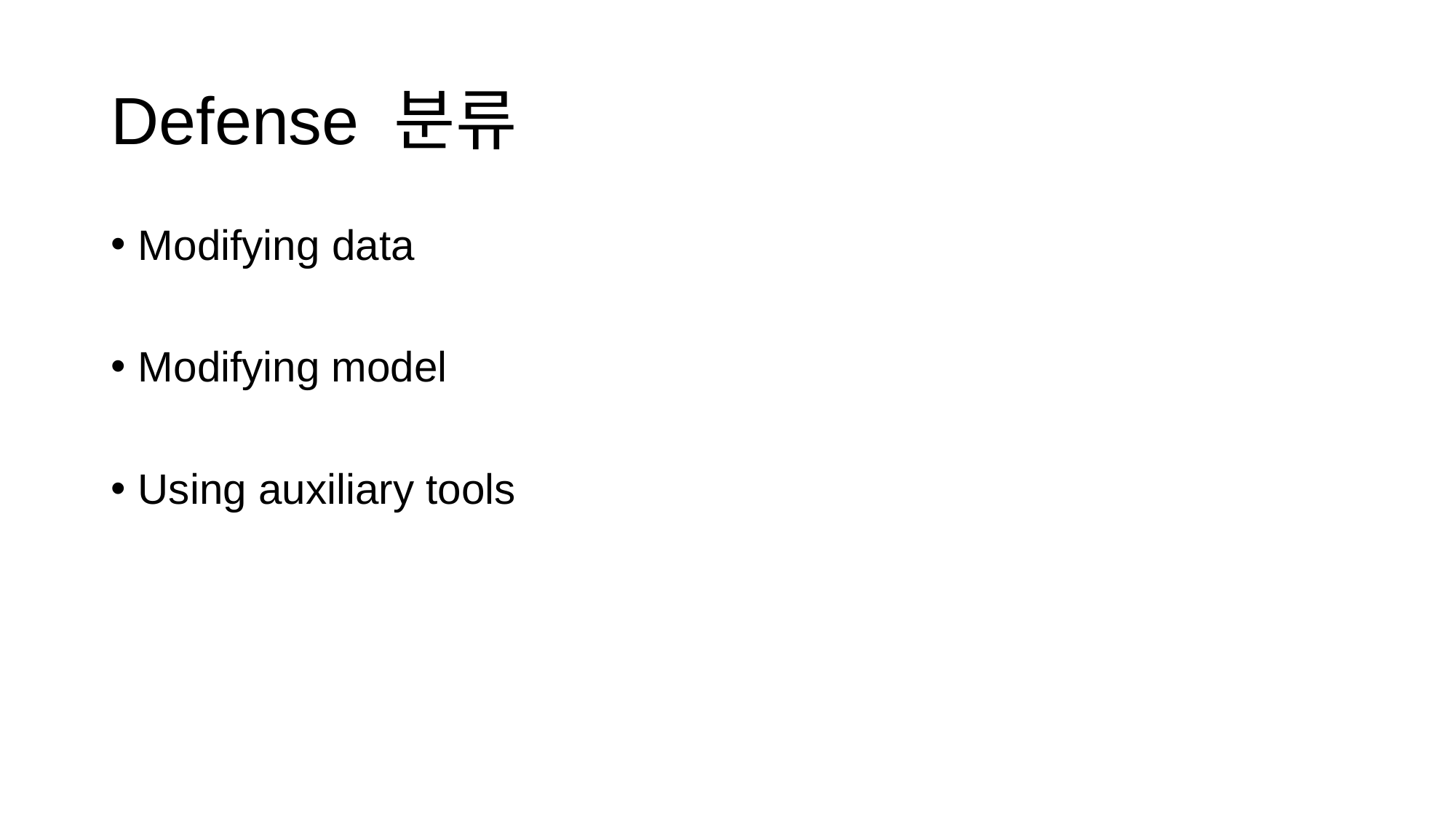

# Defense 분류
Modifying data

Modifying model

Using auxiliary tools